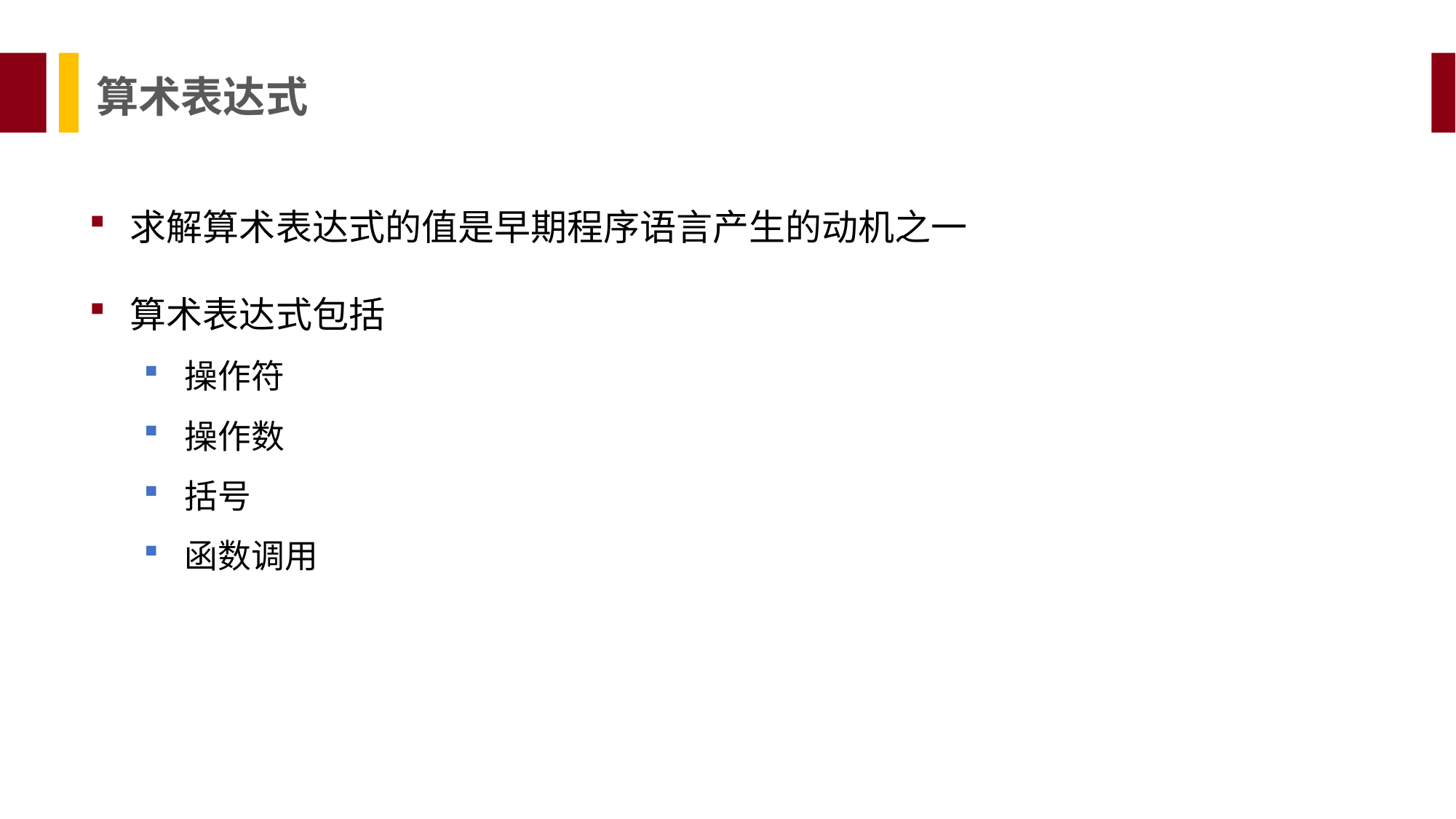

算术表达式
求解算术表达式的值是早期程序语言产生的动机之一
算术表达式包括
操作符
操作数
括号
函数调用